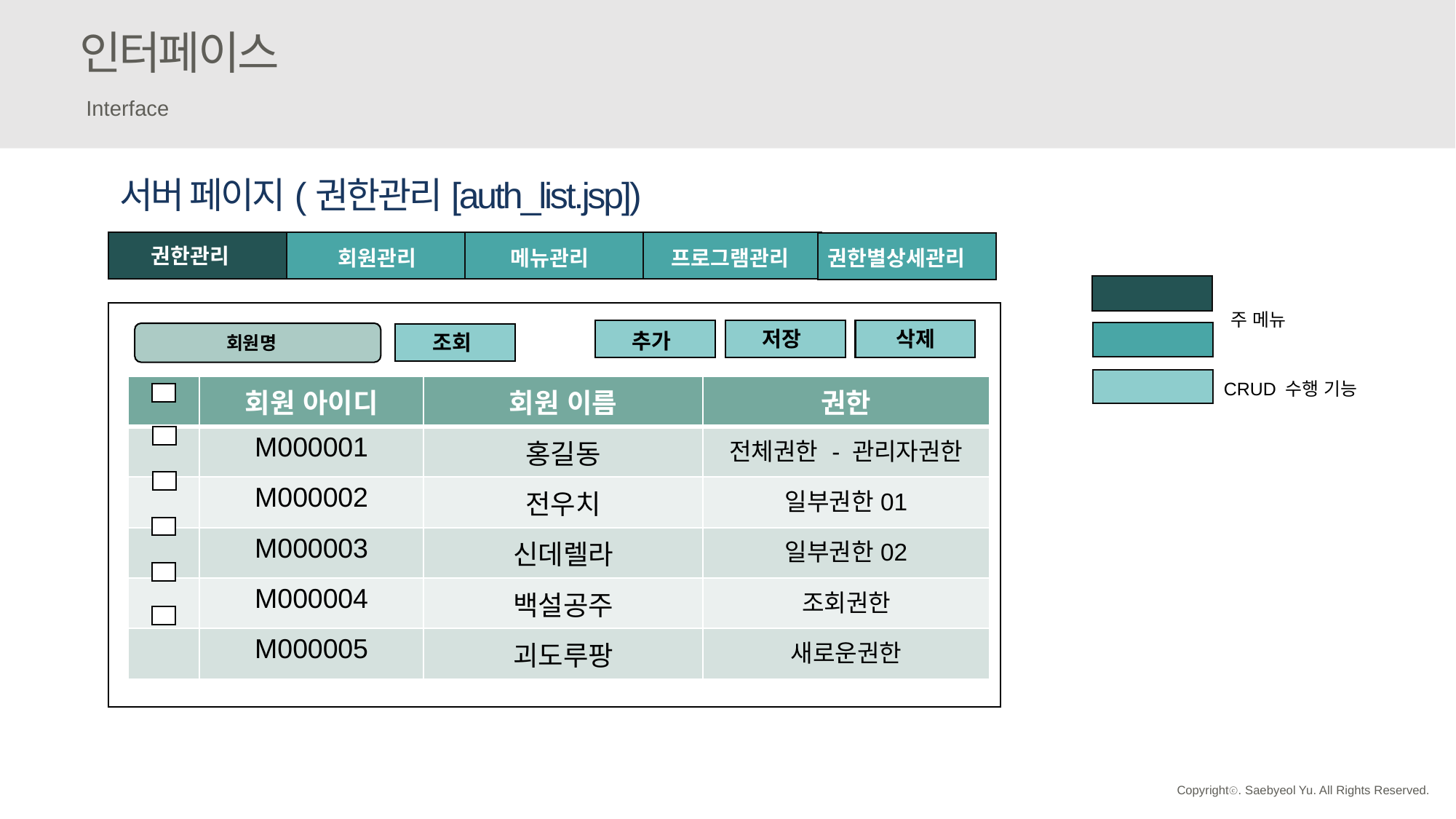

인터페이스
Interface
서버 페이지(권한관리[auth_list.jsp])

권한관리
회원관리
권한별상세관리
메뉴관리
프로그램관리

주 메뉴
저장
삭제

추가

조회
회원명

CRUD 수행 기능
|  | 회원 아이디 | 회원 이름 | 권한 |
| --- | --- | --- | --- |
|  | M000001 | 홍길동 | 전체권한 - 관리자권한 |
|  | M000002 | 전우치 | 일부권한01 |
|  | M000003 | 신데렐라 | 일부권한02 |
|  | M000004 | 백설공주 | 조회권한 |
|  | M000005 | 괴도루팡 | 새로운권한 |